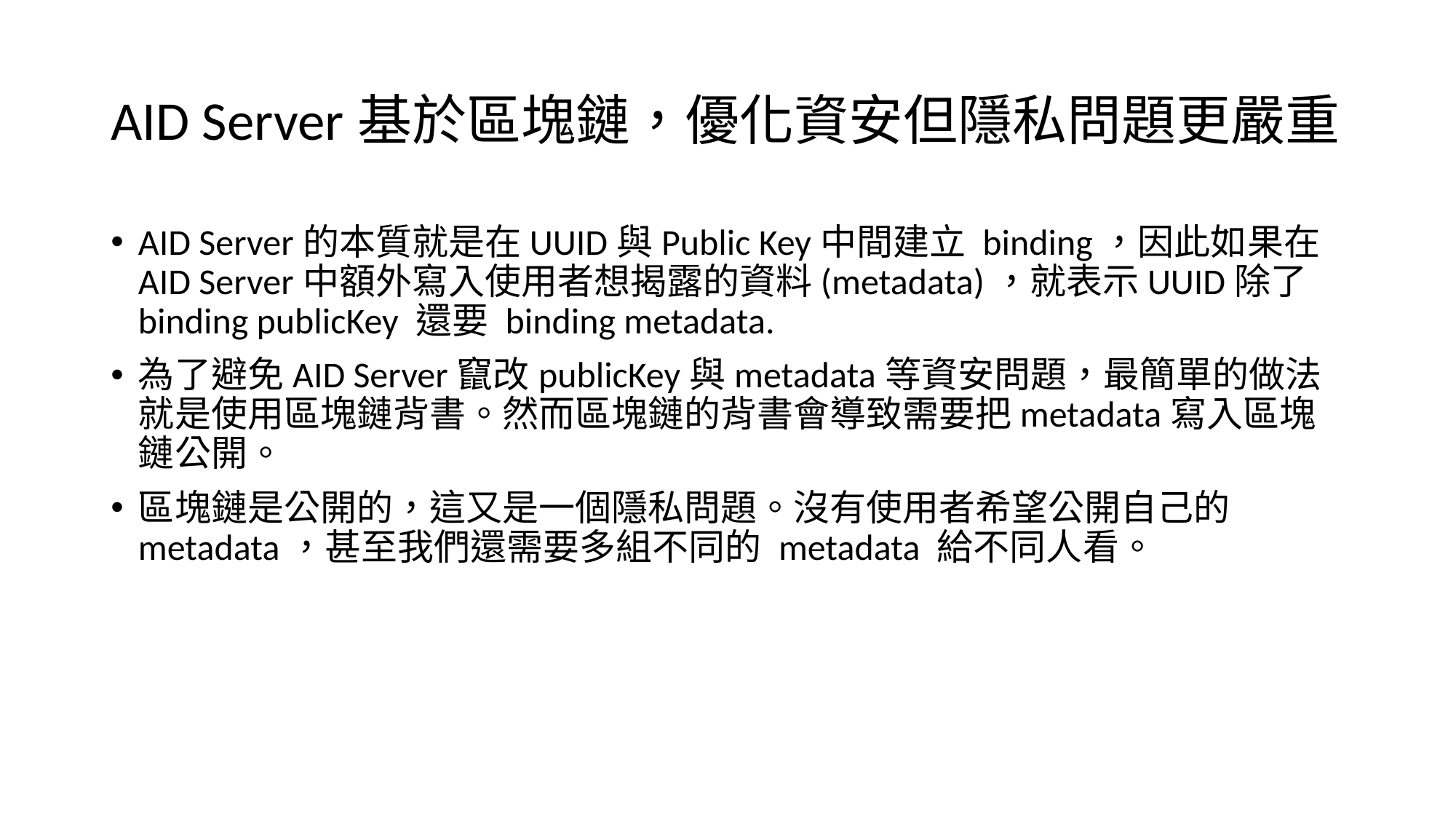

# AID Server基於區塊鏈，優化資安但隱私問題更嚴重
AID Server的本質就是在UUID與Public Key中間建立 binding，因此如果在AID Server中額外寫入使用者想揭露的資料(metadata)，就表示UUID除了 binding publicKey 還要 binding metadata.
為了避免AID Server竄改publicKey與metadata等資安問題，最簡單的做法就是使用區塊鏈背書。然而區塊鏈的背書會導致需要把metadata寫入區塊鏈公開。
區塊鏈是公開的，這又是一個隱私問題。沒有使用者希望公開自己的 metadata，甚至我們還需要多組不同的 metadata 給不同人看。